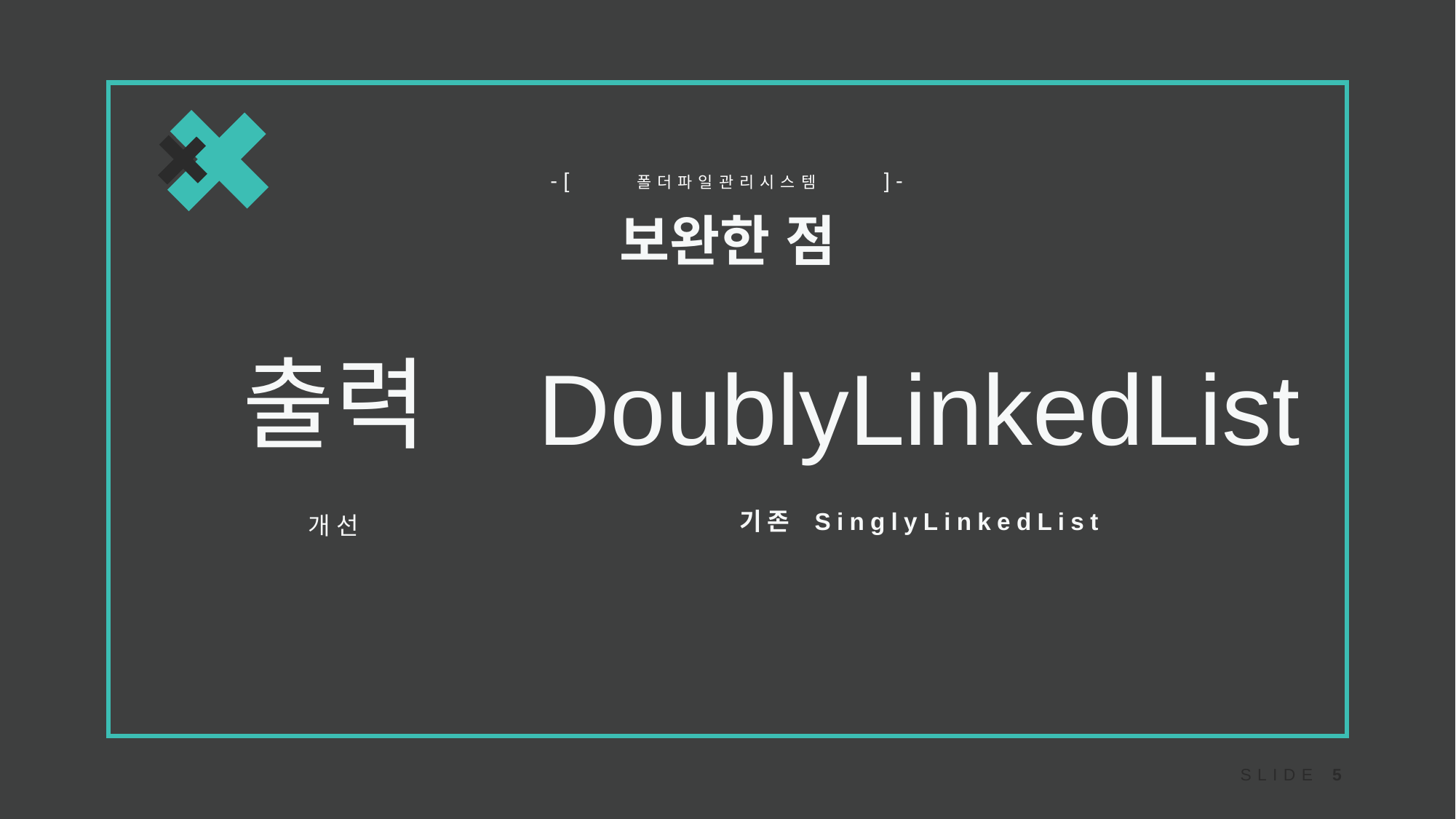

-[
]-
폴더파일관리시스템
보완한 점
출력
개선
DoublyLinkedList

기존 SinglyLinkedList